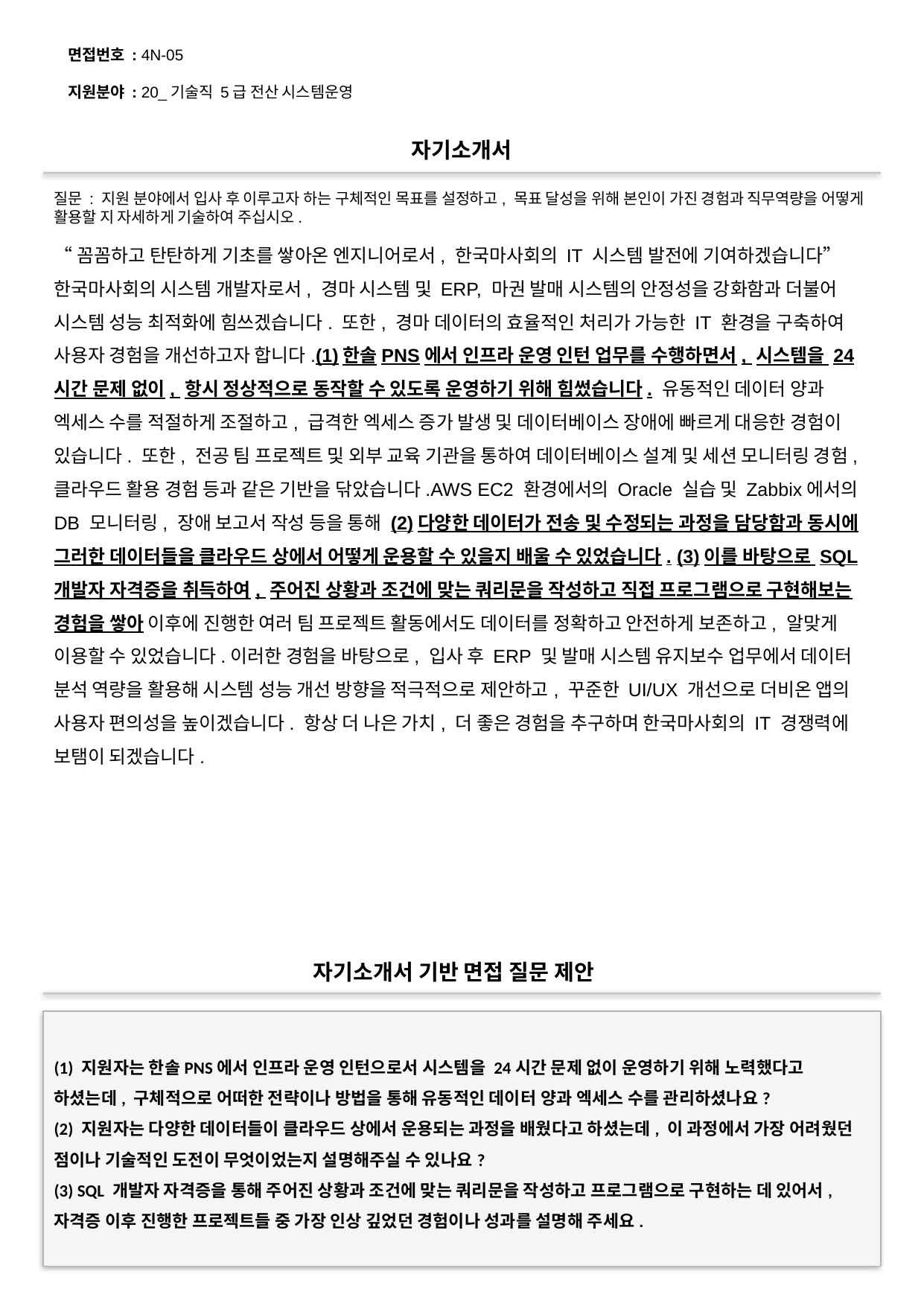

면접번호 : 4N-05

지원분야 : 20_기술직 5급 전산 시스템운영
#

자기소개서

질문 : 지원 분야에서 입사 후 이루고자 하는 구체적인 목표를 설정하고, 목표 달성을 위해 본인이 가진 경험과 직무역량을 어떻게 활용할 지 자세하게 기술하여 주십시오.

“꼼꼼하고 탄탄하게 기초를 쌓아온 엔지니어로서, 한국마사회의 IT 시스템 발전에 기여하겠습니다”한국마사회의 시스템 개발자로서, 경마 시스템 및 ERP, 마권 발매 시스템의 안정성을 강화함과 더불어 시스템 성능 최적화에 힘쓰겠습니다. 또한, 경마 데이터의 효율적인 처리가 가능한 IT 환경을 구축하여 사용자 경험을 개선하고자 합니다.(1)한솔PNS에서 인프라 운영 인턴 업무를 수행하면서, 시스템을 24시간 문제 없이, 항시 정상적으로 동작할 수 있도록 운영하기 위해 힘썼습니다. 유동적인 데이터 양과 엑세스 수를 적절하게 조절하고, 급격한 엑세스 증가 발생 및 데이터베이스 장애에 빠르게 대응한 경험이 있습니다. 또한, 전공 팀 프로젝트 및 외부 교육 기관을 통하여 데이터베이스 설계 및 세션 모니터링 경험, 클라우드 활용 경험 등과 같은 기반을 닦았습니다.AWS EC2 환경에서의 Oracle 실습 및 Zabbix에서의 DB 모니터링, 장애 보고서 작성 등을 통해 (2)다양한 데이터가 전송 및 수정되는 과정을 담당함과 동시에 그러한 데이터들을 클라우드 상에서 어떻게 운용할 수 있을지 배울 수 있었습니다. (3)이를 바탕으로 SQL 개발자 자격증을 취득하여, 주어진 상황과 조건에 맞는 쿼리문을 작성하고 직접 프로그램으로 구현해보는 경험을 쌓아 이후에 진행한 여러 팀 프로젝트 활동에서도 데이터를 정확하고 안전하게 보존하고, 알맞게 이용할 수 있었습니다.이러한 경험을 바탕으로, 입사 후 ERP 및 발매 시스템 유지보수 업무에서 데이터 분석 역량을 활용해 시스템 성능 개선 방향을 적극적으로 제안하고, 꾸준한 UI/UX 개선으로 더비온 앱의 사용자 편의성을 높이겠습니다. 항상 더 나은 가치, 더 좋은 경험을 추구하며 한국마사회의 IT 경쟁력에 보탬이 되겠습니다.

자기소개서 기반 면접 질문 제안

(1) 지원자는 한솔PNS에서 인프라 운영 인턴으로서 시스템을 24시간 문제 없이 운영하기 위해 노력했다고 하셨는데, 구체적으로 어떠한 전략이나 방법을 통해 유동적인 데이터 양과 엑세스 수를 관리하셨나요?
(2) 지원자는 다양한 데이터들이 클라우드 상에서 운용되는 과정을 배웠다고 하셨는데, 이 과정에서 가장 어려웠던 점이나 기술적인 도전이 무엇이었는지 설명해주실 수 있나요?
(3) SQL 개발자 자격증을 통해 주어진 상황과 조건에 맞는 쿼리문을 작성하고 프로그램으로 구현하는 데 있어서, 자격증 이후 진행한 프로젝트들 중 가장 인상 깊었던 경험이나 성과를 설명해 주세요.